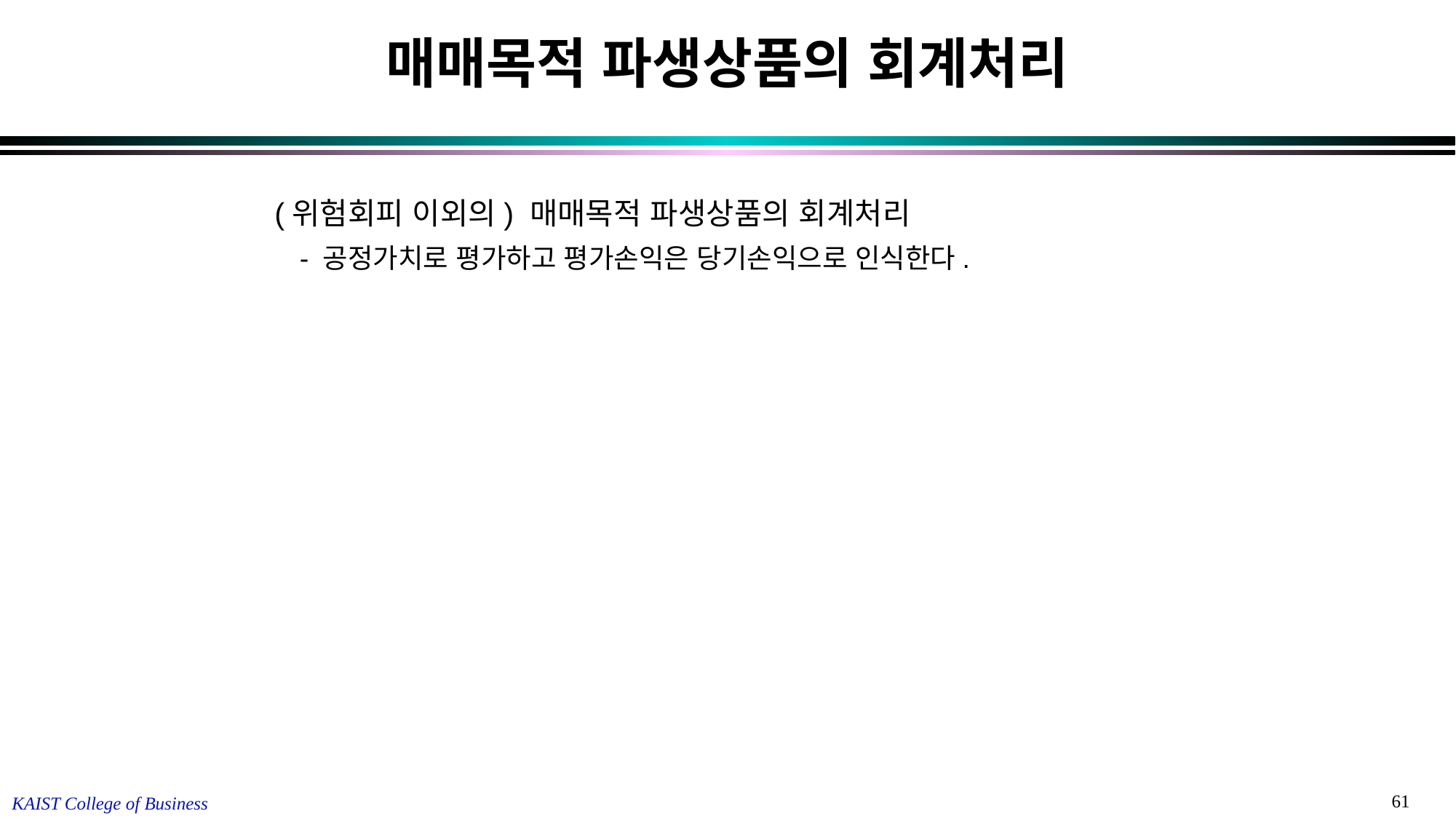

# 매매목적 파생상품의 회계처리
(위험회피 이외의) 매매목적 파생상품의 회계처리
   - 공정가치로 평가하고 평가손익은 당기손익으로 인식한다.